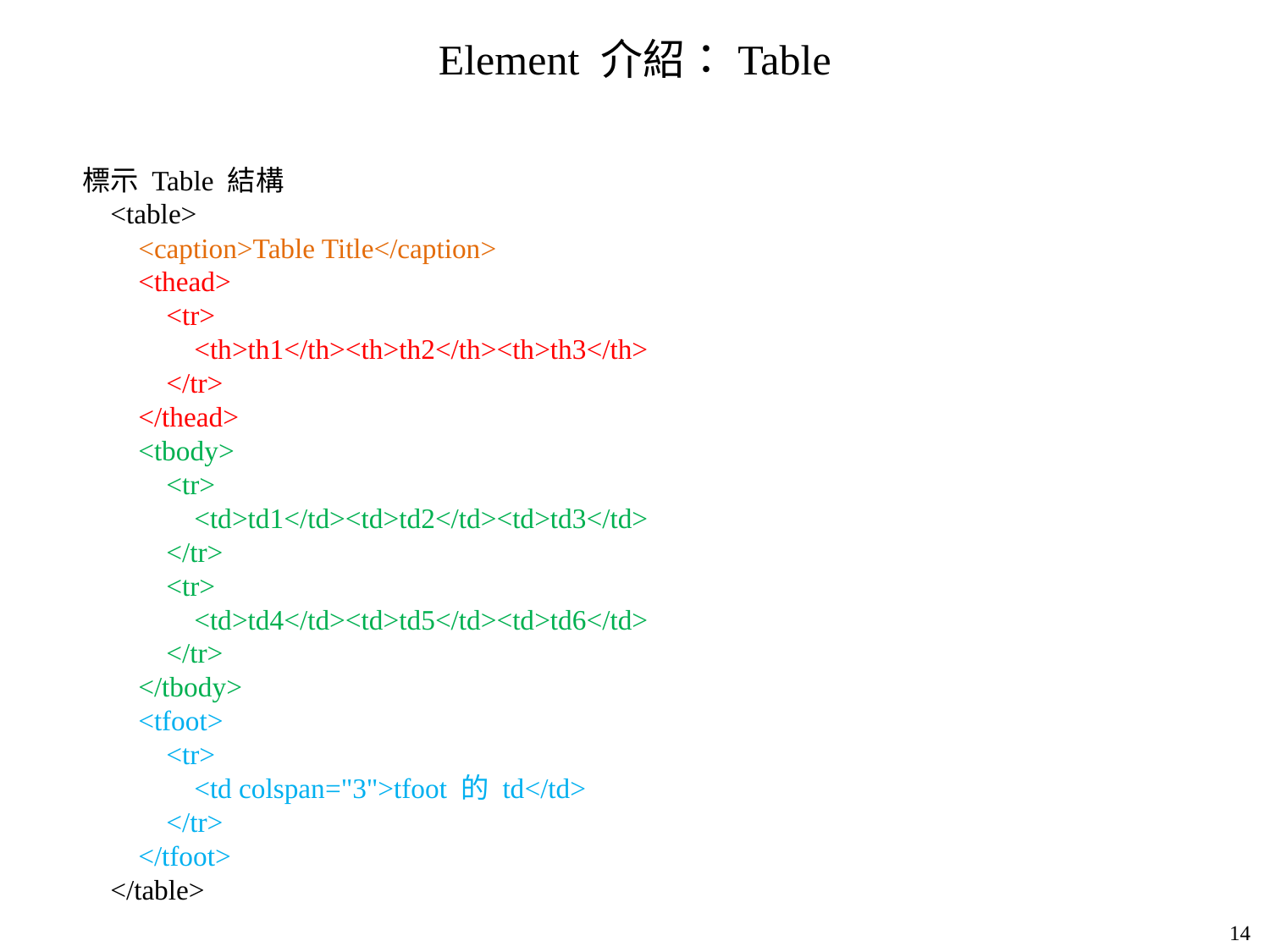

Element 介紹：Table
標示 Table 結構
    <table>
        <caption>Table Title</caption>
        <thead>
            <tr>
                <th>th1</th><th>th2</th><th>th3</th>
            </tr>
        </thead>
        <tbody>
            <tr>
                <td>td1</td><td>td2</td><td>td3</td>
            </tr>
            <tr>
                <td>td4</td><td>td5</td><td>td6</td>
            </tr>
        </tbody>
        <tfoot>
            <tr>
                <td colspan="3">tfoot 的 td</td>
            </tr>
        </tfoot>
    </table>
14